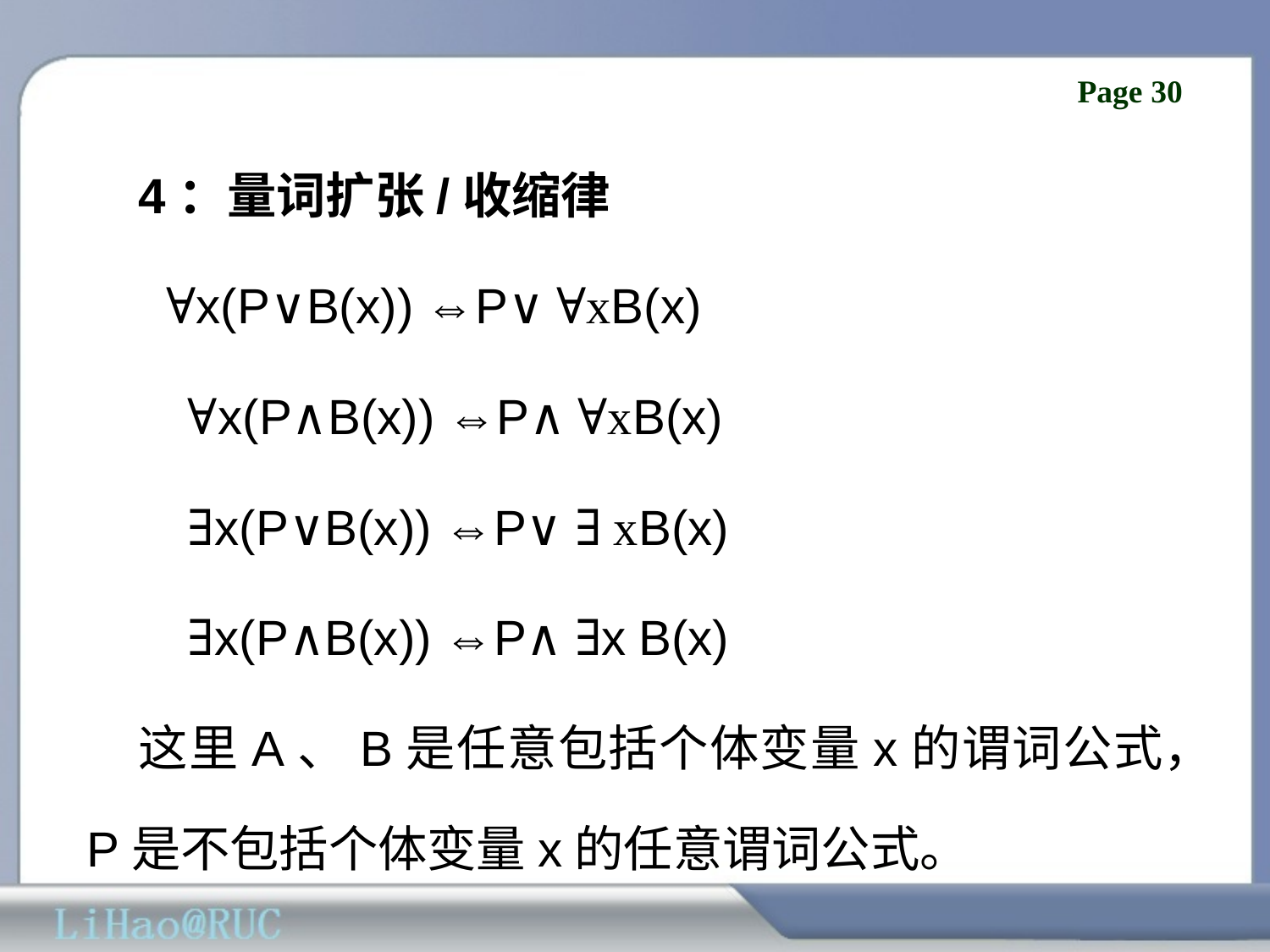

4：量词扩张/收缩律
  ∀x(P∨B(x)) ⇔P∨ ∀xB(x)
    ∀x(P∧B(x)) ⇔P∧ ∀xB(x)
    ∃x(P∨B(x)) ⇔P∨ ∃ xB(x)
    ∃x(P∧B(x)) ⇔P∧ ∃x B(x)
这里A、B是任意包括个体变量x的谓词公式，P是不包括个体变量x的任意谓词公式。